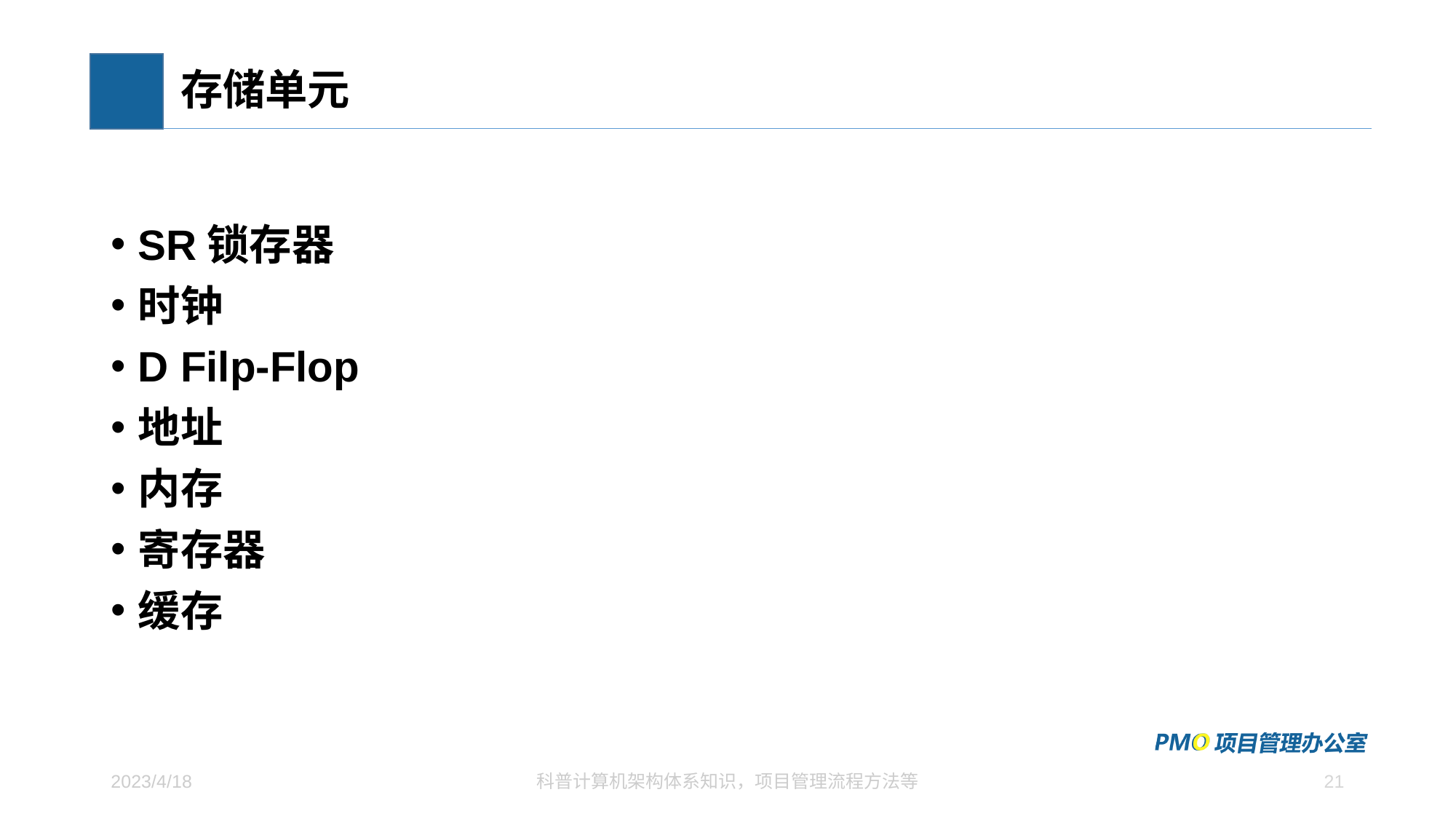

# 存储单元
SR锁存器
时钟
D Filp-Flop
地址
内存
寄存器
缓存
21
2023/4/18
科普计算机架构体系知识，项目管理流程方法等